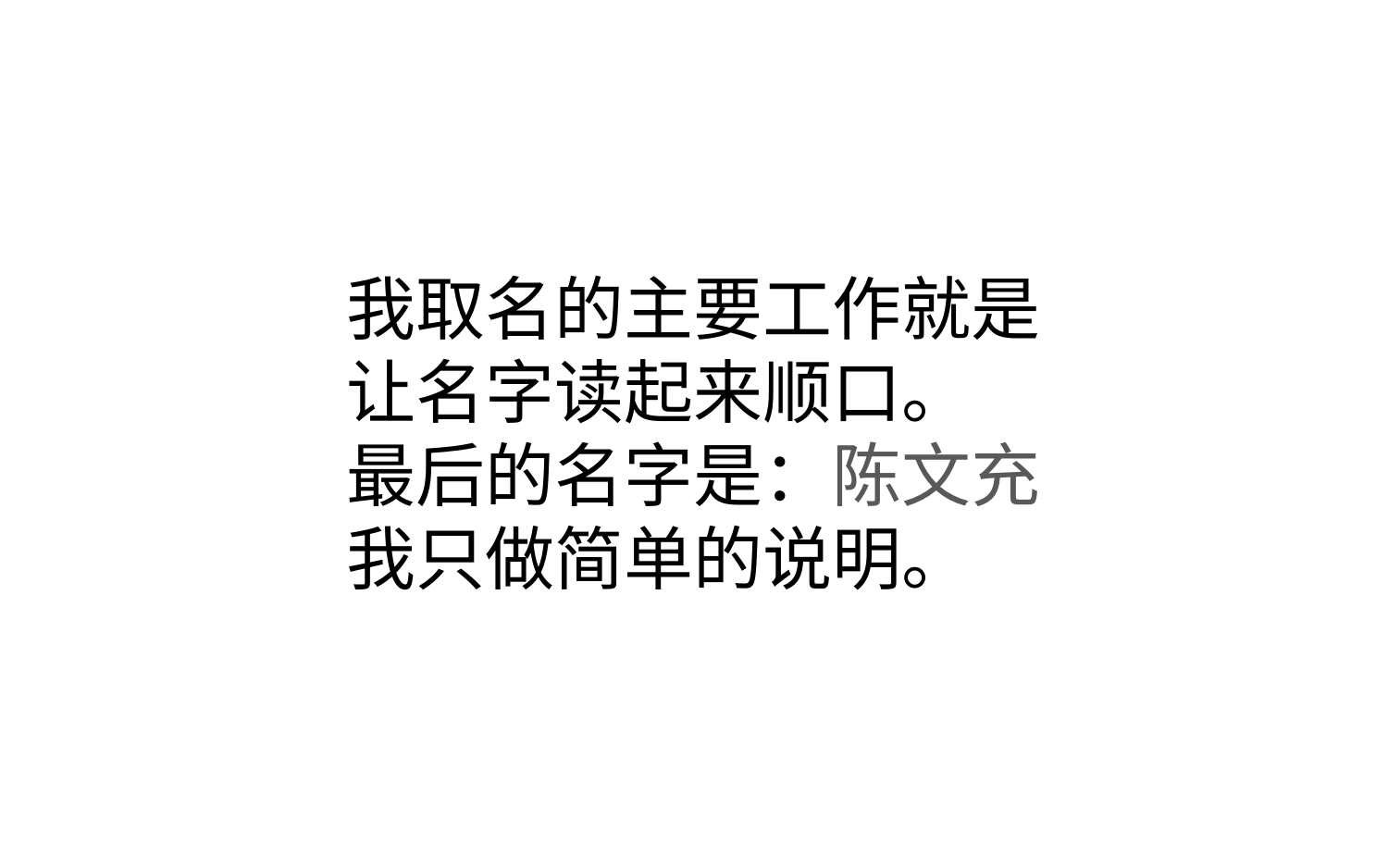

我取名的主要工作就是
让名字读起来顺口。
最后的名字是：陈文充
我只做简单的说明。